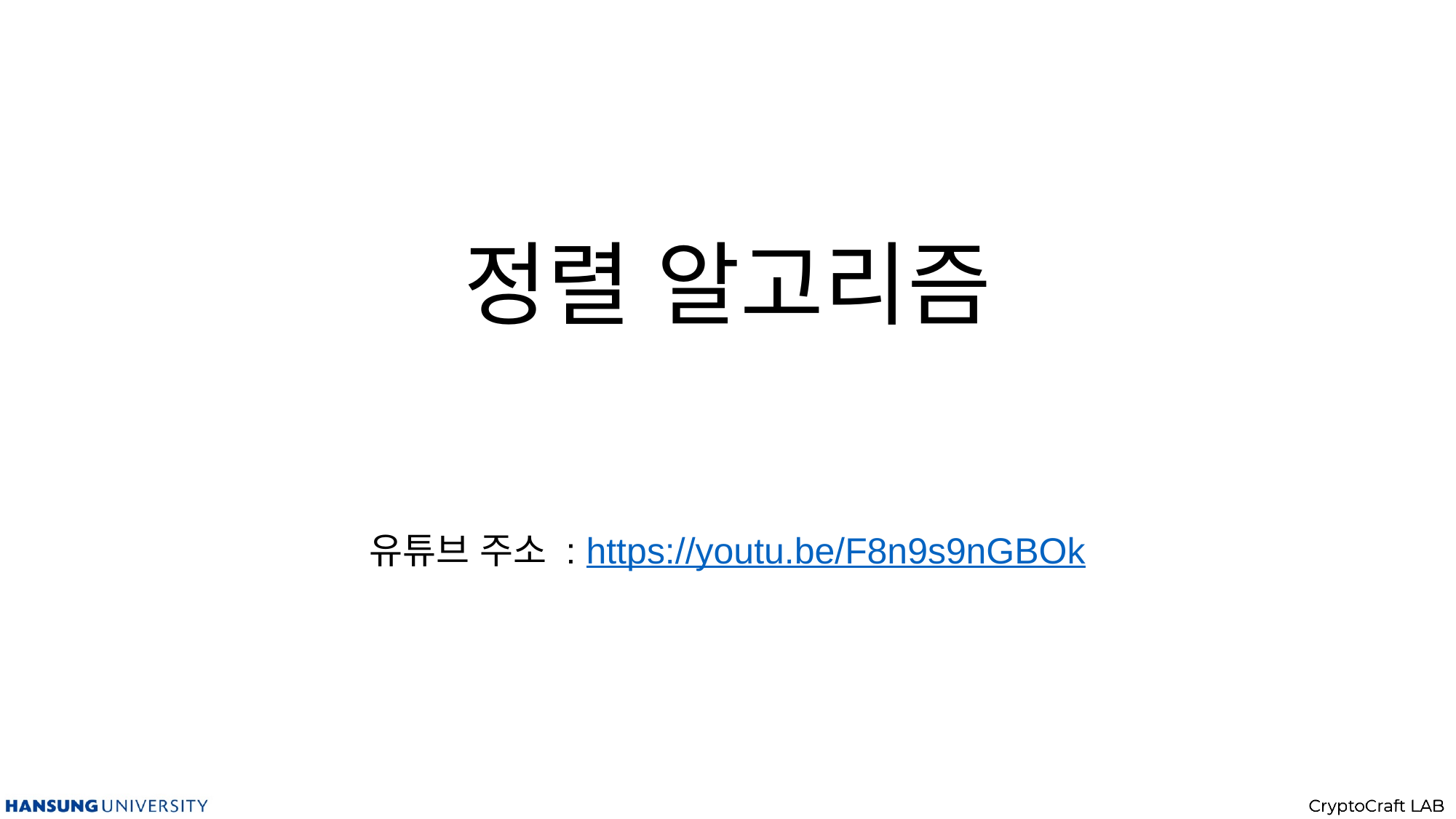

# 정렬 알고리즘
유튜브 주소 : https://youtu.be/F8n9s9nGBOk